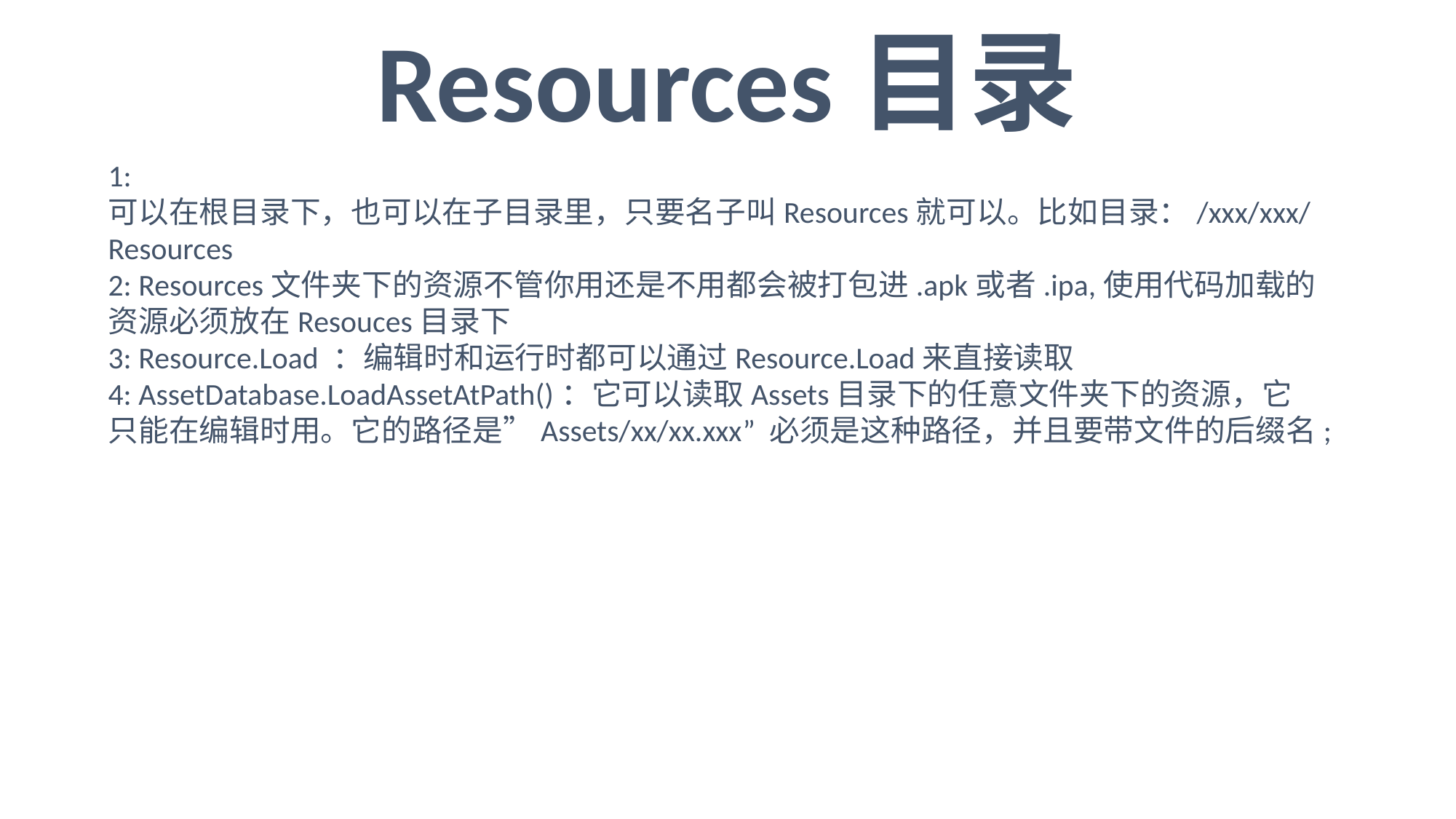

Resources目录
1:  可以在根目录下，也可以在子目录里，只要名子叫Resources就可以。比如目录：/xxx/xxx/Resources
2: Resources文件夹下的资源不管你用还是不用都会被打包进.apk或者.ipa,使用代码加载的资源必须放在Resouces目录下
3: Resource.Load ：编辑时和运行时都可以通过Resource.Load来直接读取
4: AssetDatabase.LoadAssetAtPath()：它可以读取Assets目录下的任意文件夹下的资源，它只能在编辑时用。它的路径是”Assets/xx/xx.xxx” 必须是这种路径，并且要带文件的后缀名;
3